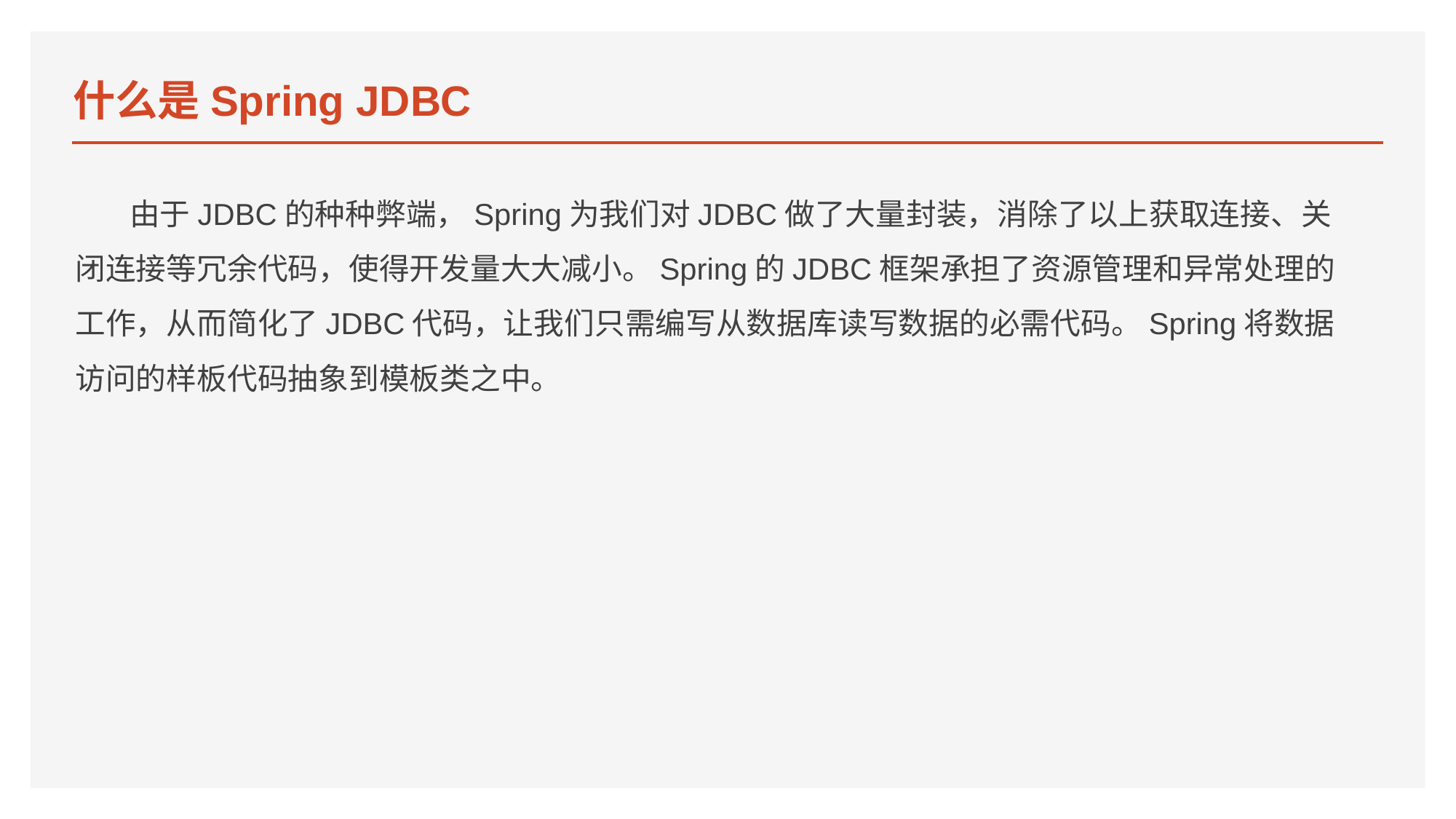

# 什么是Spring JDBC
       由于JDBC的种种弊端，Spring为我们对JDBC做了大量封装，消除了以上获取连接、关闭连接等冗余代码，使得开发量大大减小。Spring的JDBC框架承担了资源管理和异常处理的工作，从而简化了JDBC代码，让我们只需编写从数据库读写数据的必需代码。Spring将数据访问的样板代码抽象到模板类之中。